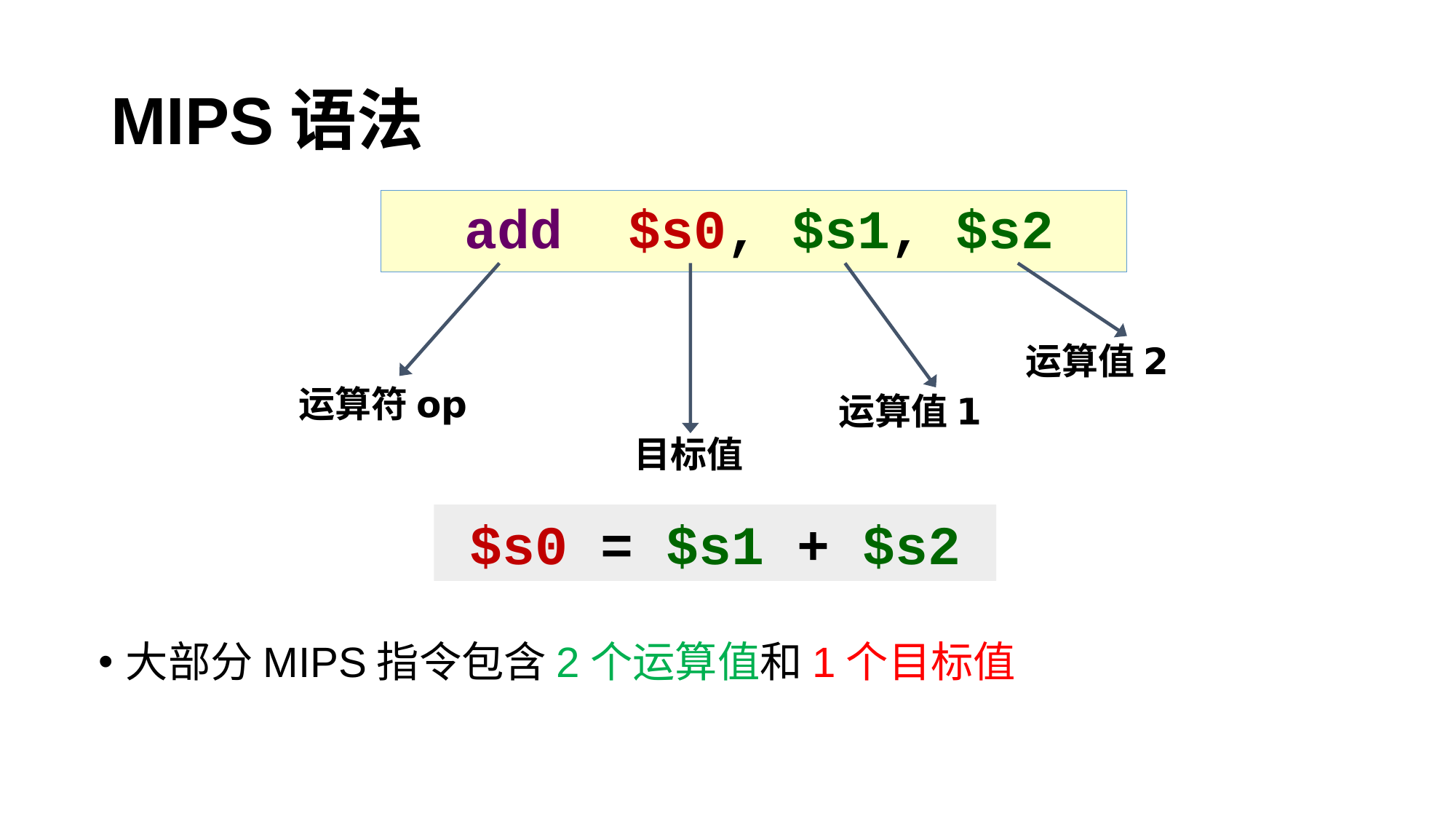

# MIPS语法
 add  $s0, $s1, $s2

运算符op

运算值1

目标值

运算值2
$s0 = $s1 + $s2
大部分MIPS指令包含2个运算值和1个目标值